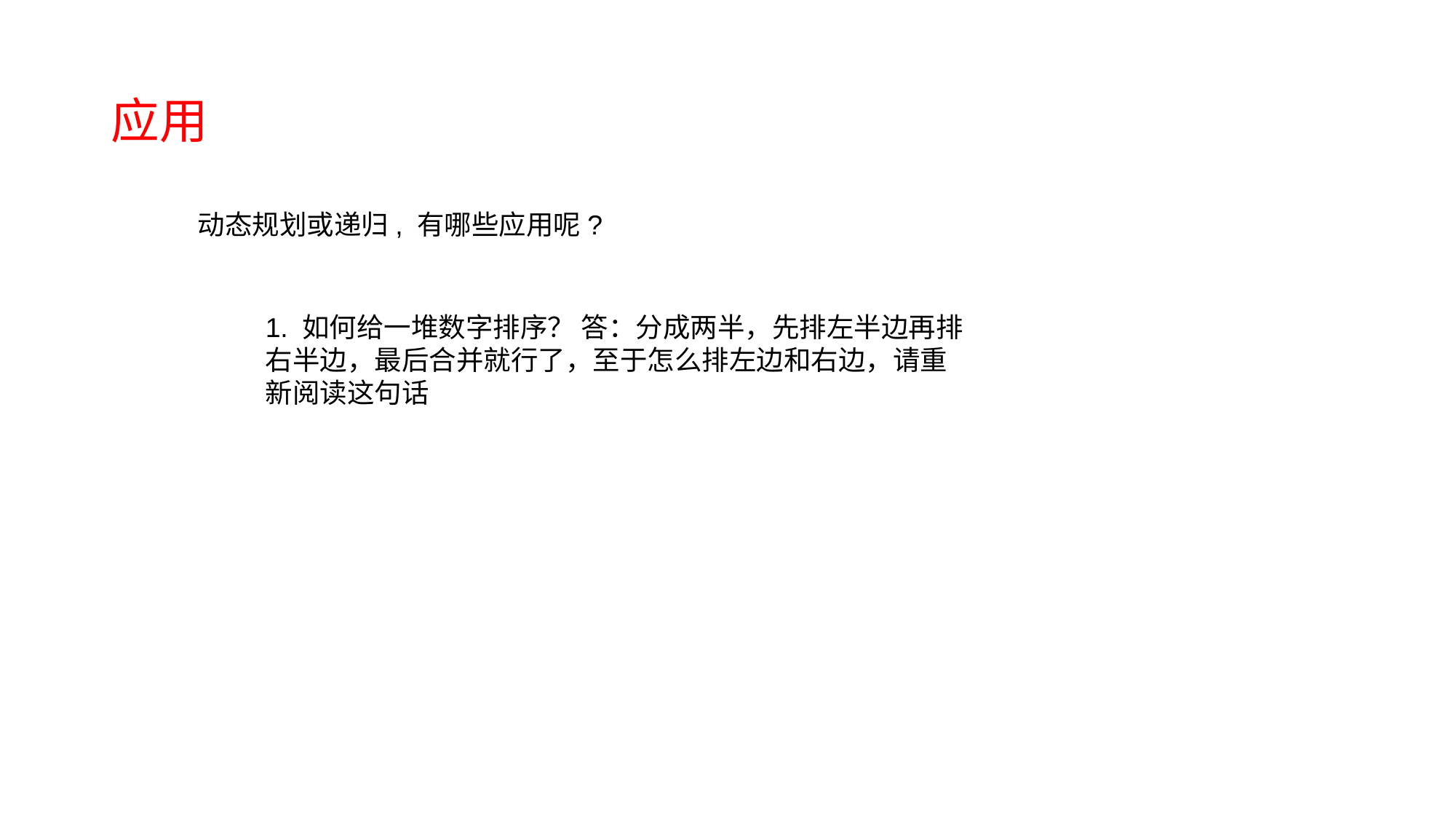

# 应用
动态规划或递归, 有哪些应用呢?
1. 如何给一堆数字排序？ 答：分成两半，先排左半边再排右半边，最后合并就行了，至于怎么排左边和右边，请重新阅读这句话